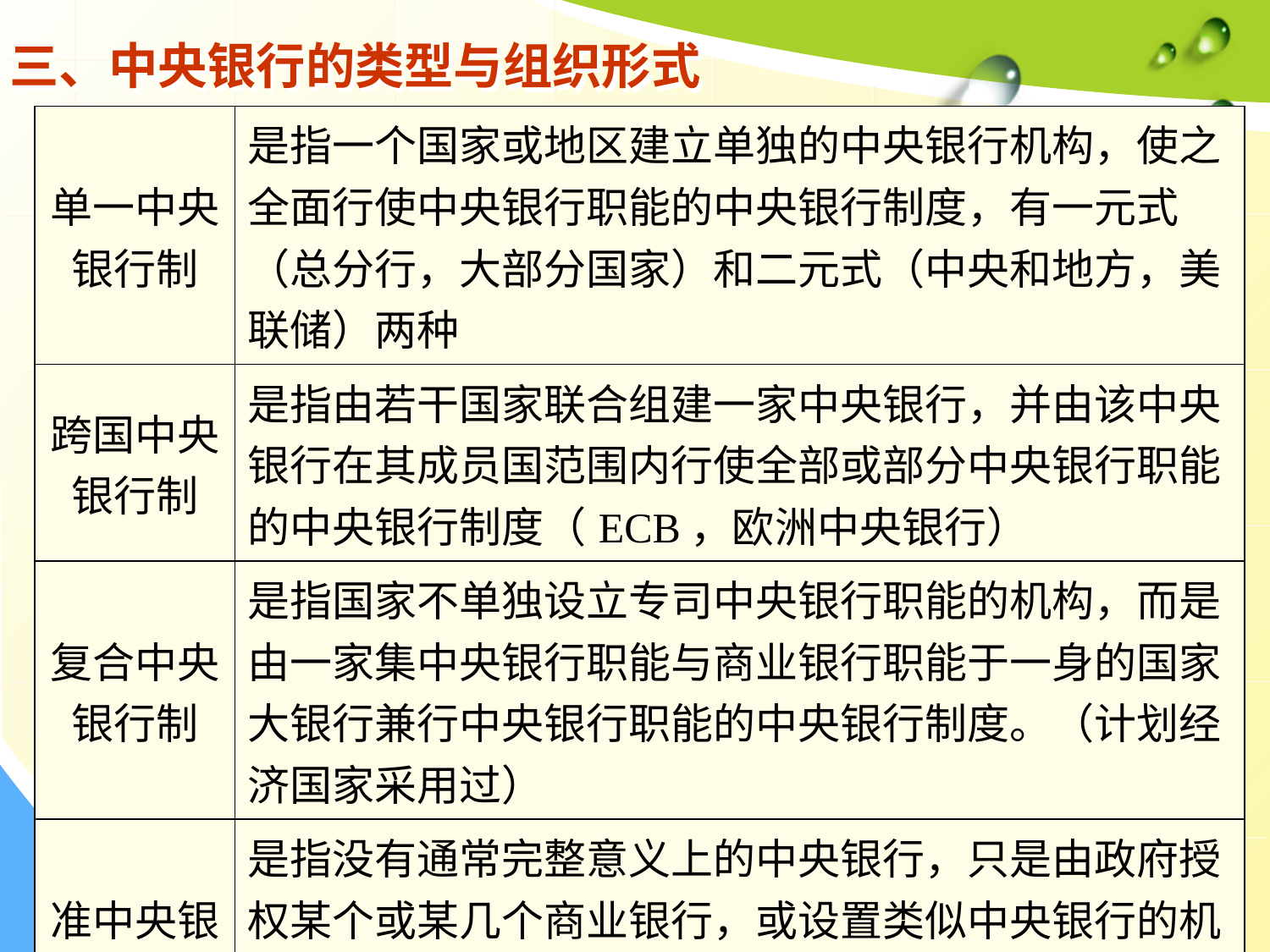

# 三、中央银行的类型与组织形式
| 单一中央银行制 | 是指一个国家或地区建立单独的中央银行机构，使之全面行使中央银行职能的中央银行制度，有一元式（总分行，大部分国家）和二元式（中央和地方，美联储）两种 |
| --- | --- |
| 跨国中央银行制 | 是指由若干国家联合组建一家中央银行，并由该中央银行在其成员国范围内行使全部或部分中央银行职能的中央银行制度（ECB，欧洲中央银行） |
| 复合中央银行制 | 是指国家不单独设立专司中央银行职能的机构，而是由一家集中央银行职能与商业银行职能于一身的国家大银行兼行中央银行职能的中央银行制度。（计划经济国家采用过） |
| 准中央银行制 | 是指没有通常完整意义上的中央银行，只是由政府授权某个或某几个商业银行，或设置类似中央银行的机构，部分行使中央银行职能的体制（新加坡、香港、澳门） |